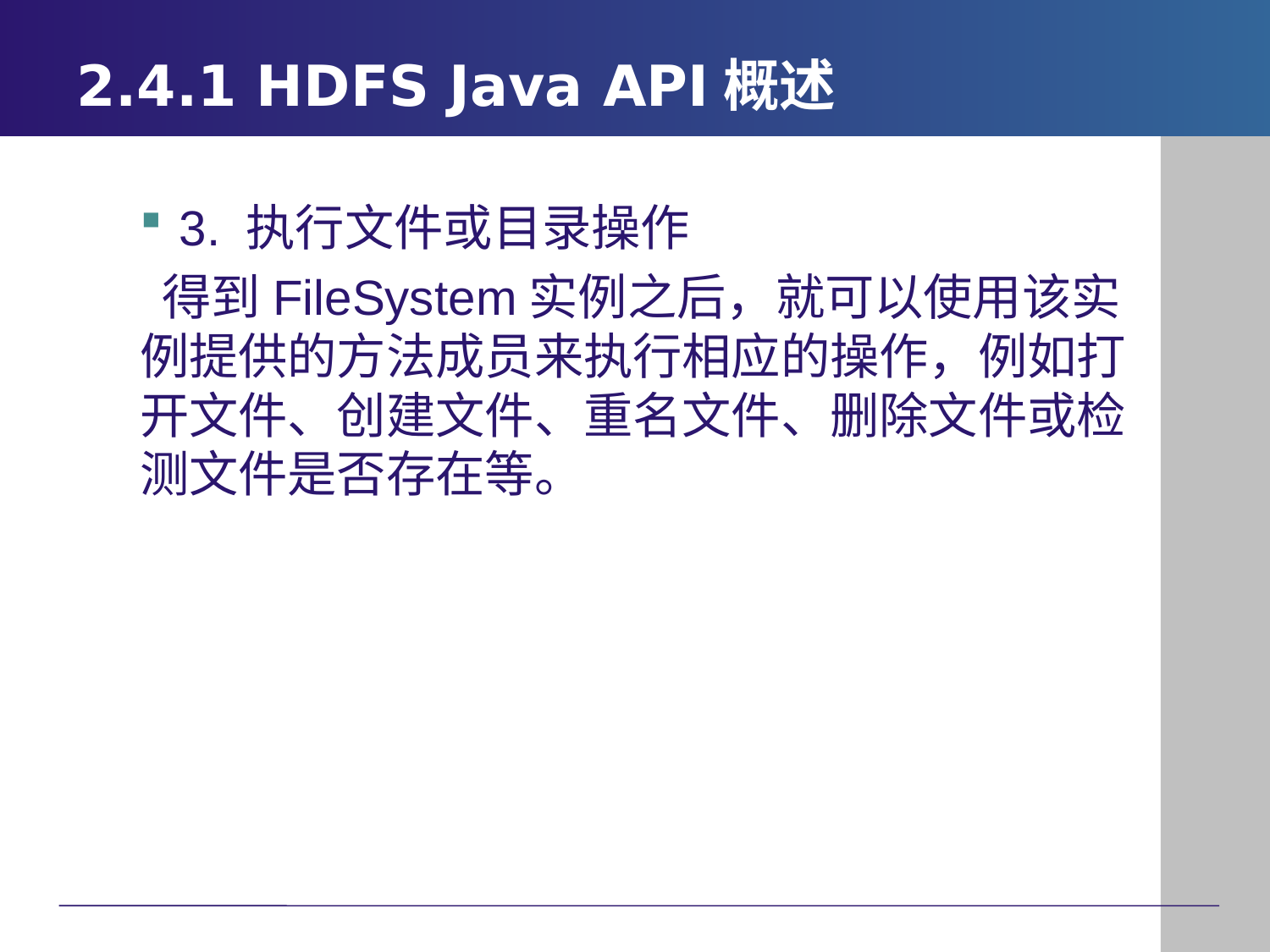

# 2.4.1 HDFS Java API概述
3. 执行文件或目录操作
 得到FileSystem实例之后，就可以使用该实例提供的方法成员来执行相应的操作，例如打开文件、创建文件、重名文件、删除文件或检测文件是否存在等。